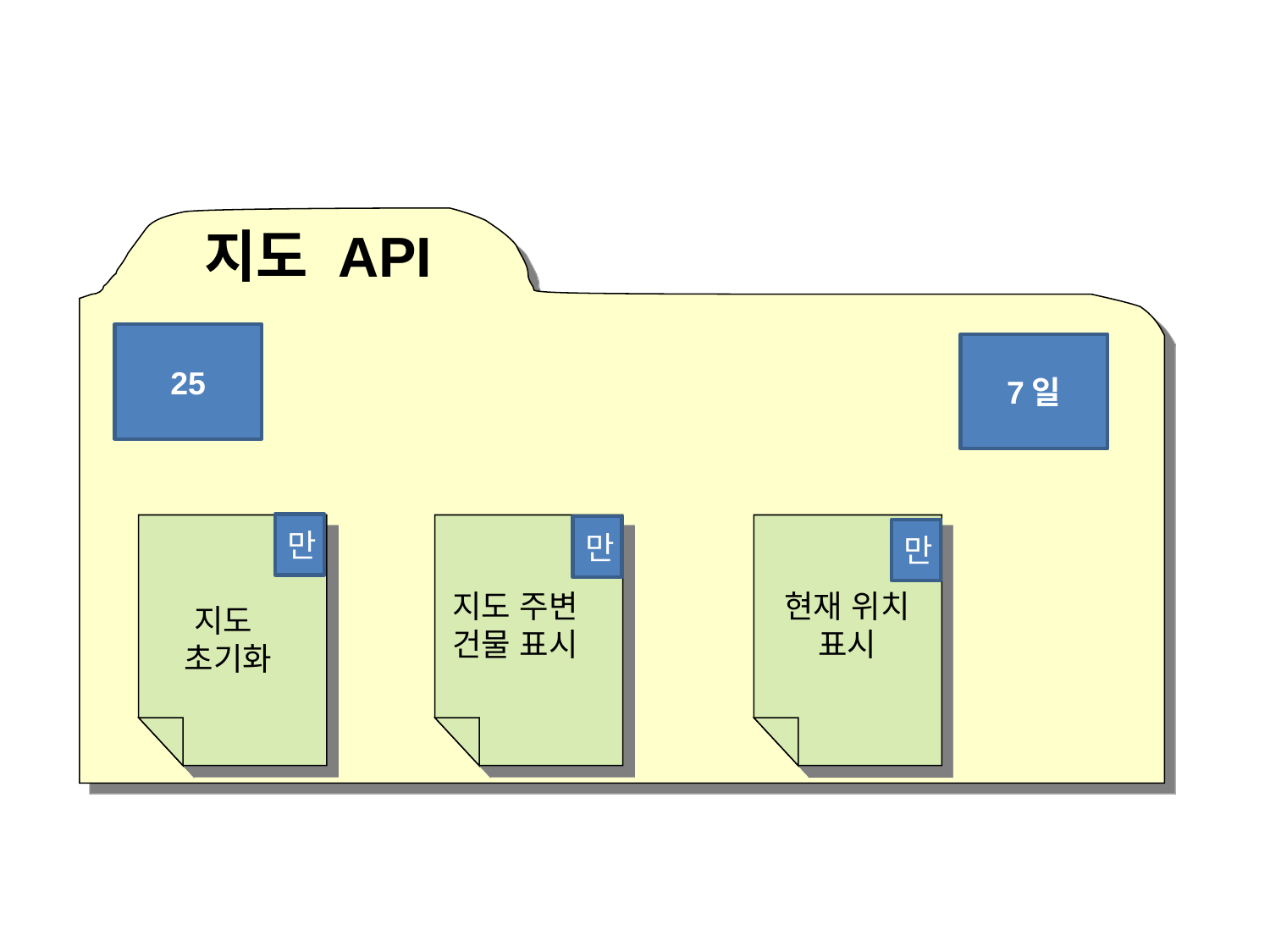

지도 API
25
7일

만

만
만
현재 위치 표시
지도 주변 건물 표시
지도
초기화